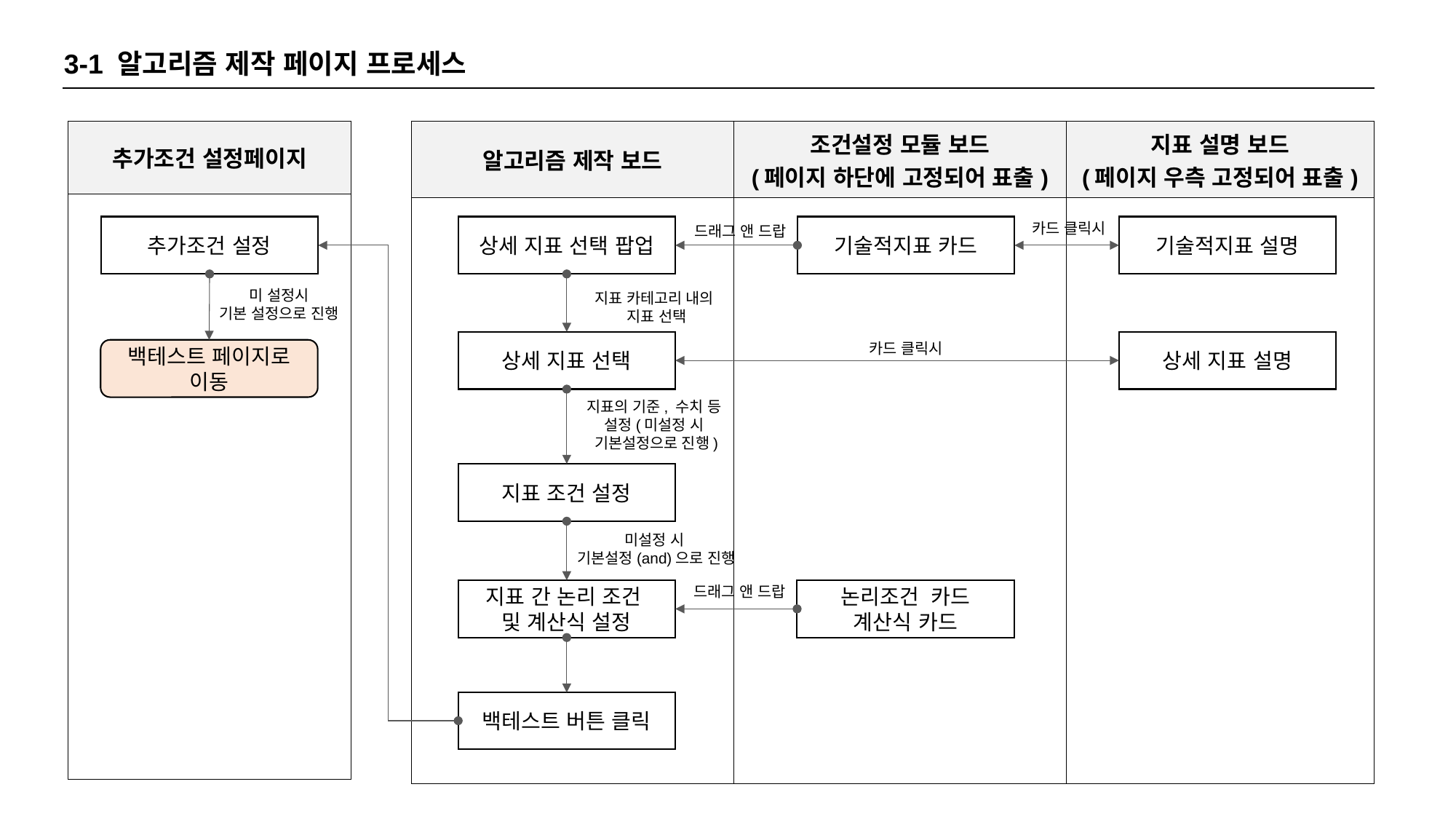

3-1 알고리즘 제작 페이지 프로세스
| 추가조건 설정페이지 |
| --- |
|  |
| 알고리즘 제작 보드 | 조건설정 모듈 보드 (페이지 하단에 고정되어 표출) | 지표 설명 보드 (페이지 우측 고정되어 표출) |
| --- | --- | --- |
|  |  |  |
카드 클릭시
드래그 앤 드랍
추가조건 설정
상세 지표 선택 팝업
기술적지표 카드
기술적지표 설명
미 설정시
기본 설정으로 진행
지표 카테고리 내의
지표 선택
상세 지표 설명
상세 지표 선택
카드 클릭시
백테스트 페이지로
이동
지표의 기준, 수치 등
설정(미설정 시
기본설정으로 진행)
지표 조건 설정
미설정 시
기본설정(and)으로 진행
드래그 앤 드랍
지표 간 논리 조건
및 계산식 설정
논리조건  카드
계산식 카드
백테스트 버튼 클릭